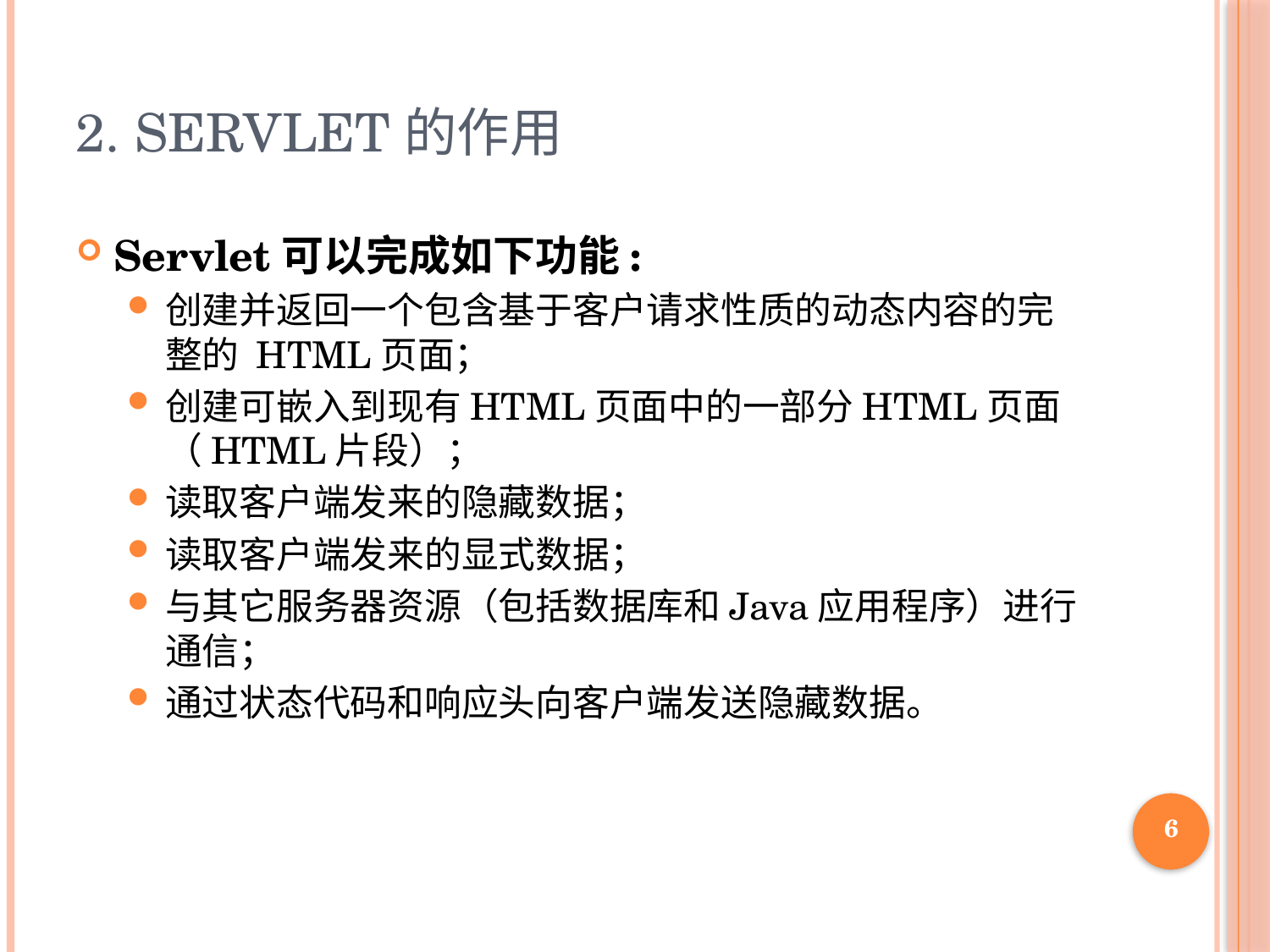

# 2. Servlet的作用
Servlet可以完成如下功能:
创建并返回一个包含基于客户请求性质的动态内容的完整的 HTML页面；
创建可嵌入到现有HTML页面中的一部分HTML页面（HTML片段）；
读取客户端发来的隐藏数据；
读取客户端发来的显式数据；
与其它服务器资源（包括数据库和Java应用程序）进行通信；
通过状态代码和响应头向客户端发送隐藏数据。

6